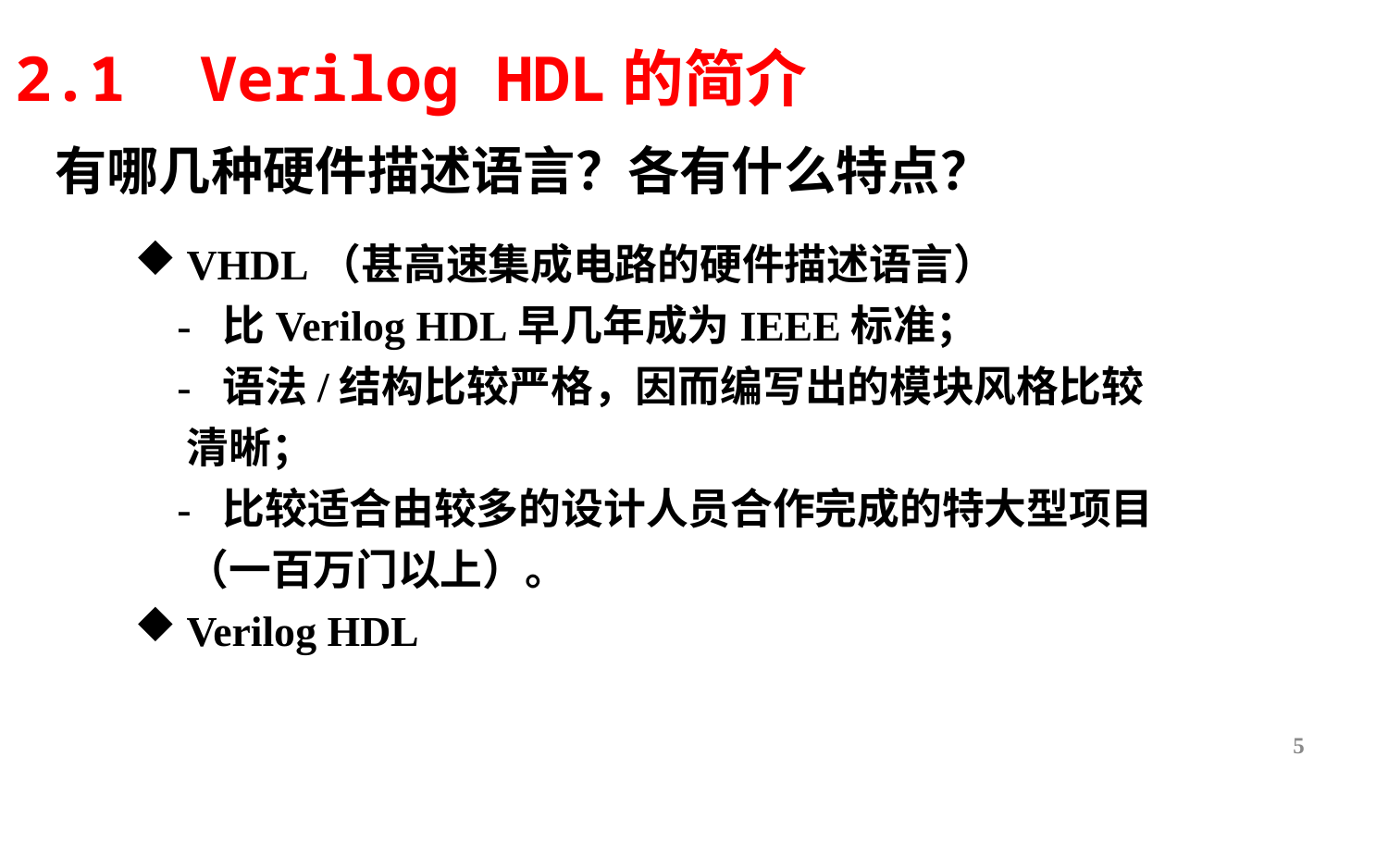

2.1  Verilog HDL的简介
有哪几种硬件描述语言？各有什么特点？
VHDL（甚高速集成电路的硬件描述语言）
    -  比Verilog HDL早几年成为IEEE标准；
    -  语法/结构比较严格，因而编写出的模块风格比较清晰；
    -  比较适合由较多的设计人员合作完成的特大型项目（一百万门以上）。
Verilog HDL
5